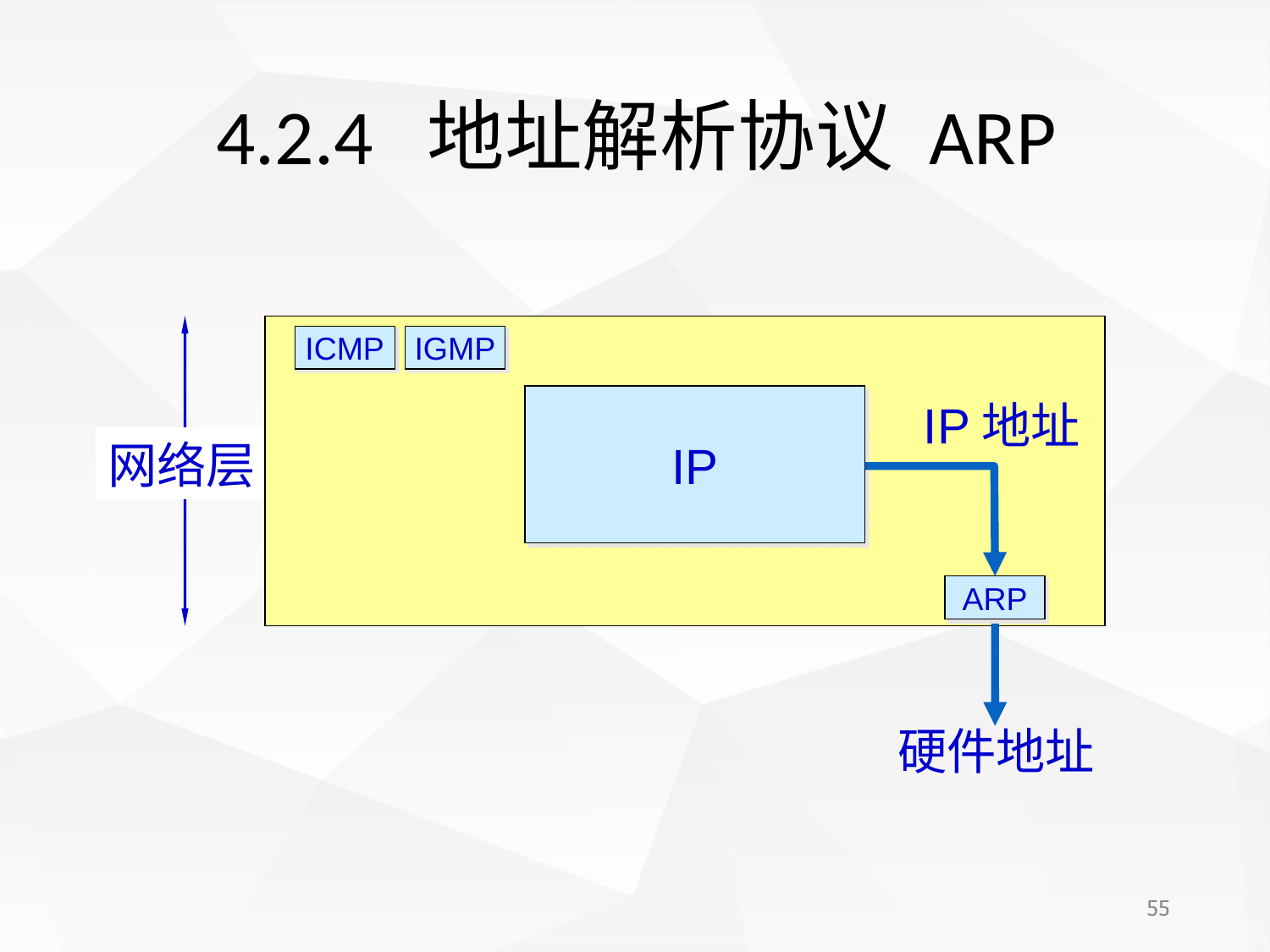

# 4.2.4  地址解析协议 ARP

ARP

ICMP
IGMP
IP
IP地址
网络层

ARP

硬件地址
55